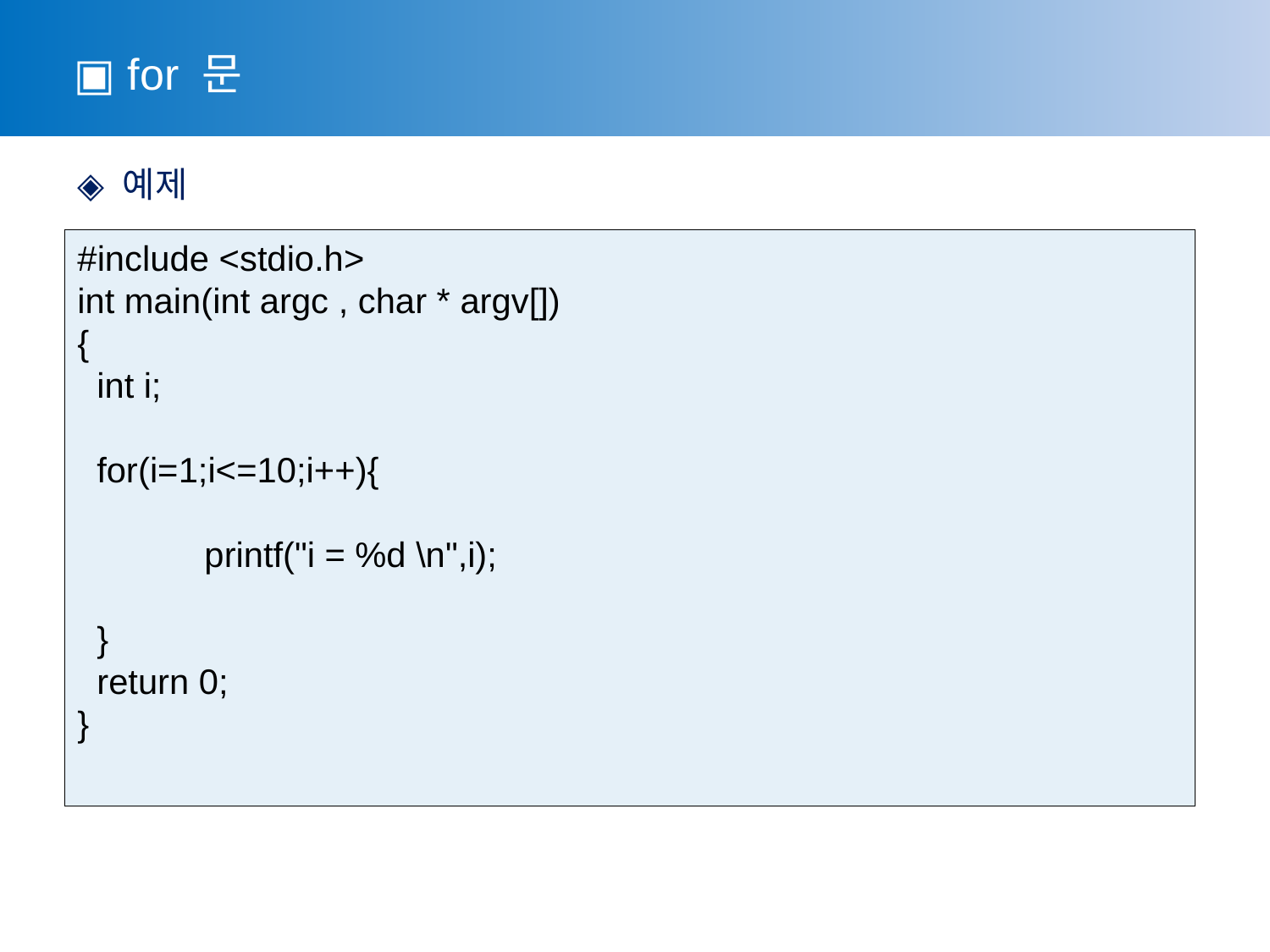

▣ for 문
 ◈ 예제
#include <stdio.h>
int main(int argc , char * argv[])
{
  int i;

  for(i=1;i<=10;i++){

  	printf("i = %d \n",i);

  }
  return 0;
}